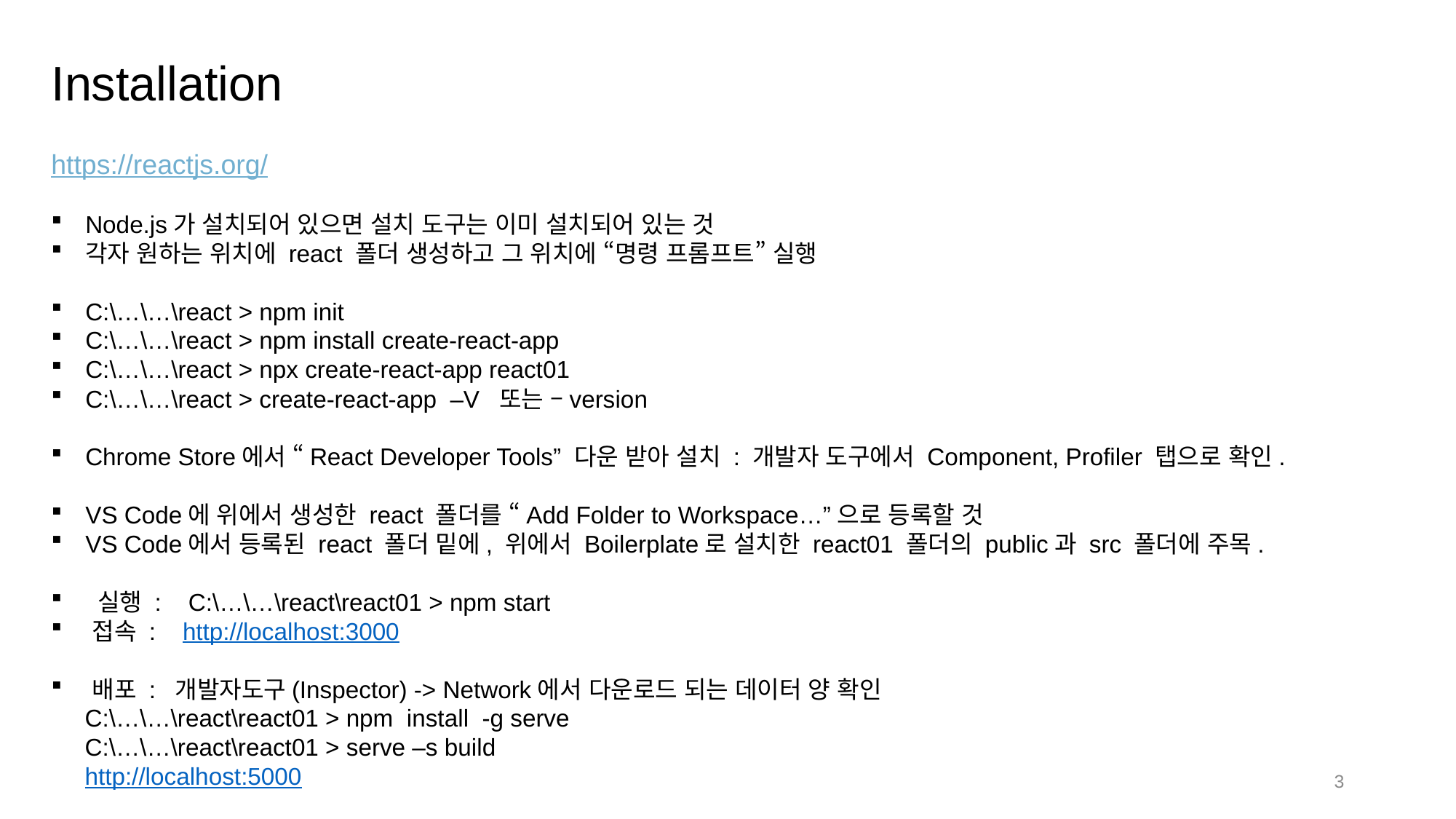

# Installation
https://reactjs.org/

Node.js가 설치되어 있으면 설치 도구는 이미 설치되어 있는 것
각자 원하는 위치에 react 폴더 생성하고 그 위치에 “명령 프롬프트” 실행

C:\…\…\react > npm init
C:\…\…\react > npm install create-react-app
C:\…\…\react > npx create-react-app react01
C:\…\…\react > create-react-app  –V  또는 –version

Chrome Store에서 “React Developer Tools” 다운 받아 설치 : 개발자 도구에서 Component, Profiler 탭으로 확인.

VS Code에 위에서 생성한 react 폴더를 “Add Folder to Workspace…”으로 등록할 것
VS Code에서 등록된 react 폴더 밑에, 위에서 Boilerplate로 설치한 react01 폴더의 public과 src 폴더에 주목.

 실행 :    C:\…\…\react\react01 > npm start
접속 :    http://localhost:3000

배포 :  개발자도구(Inspector) -> Network에서 다운로드 되는 데이터 양 확인
     C:\…\…\react\react01 > npm  install  -g serve
     C:\…\…\react\react01 > serve –s build
     http://localhost:5000
3